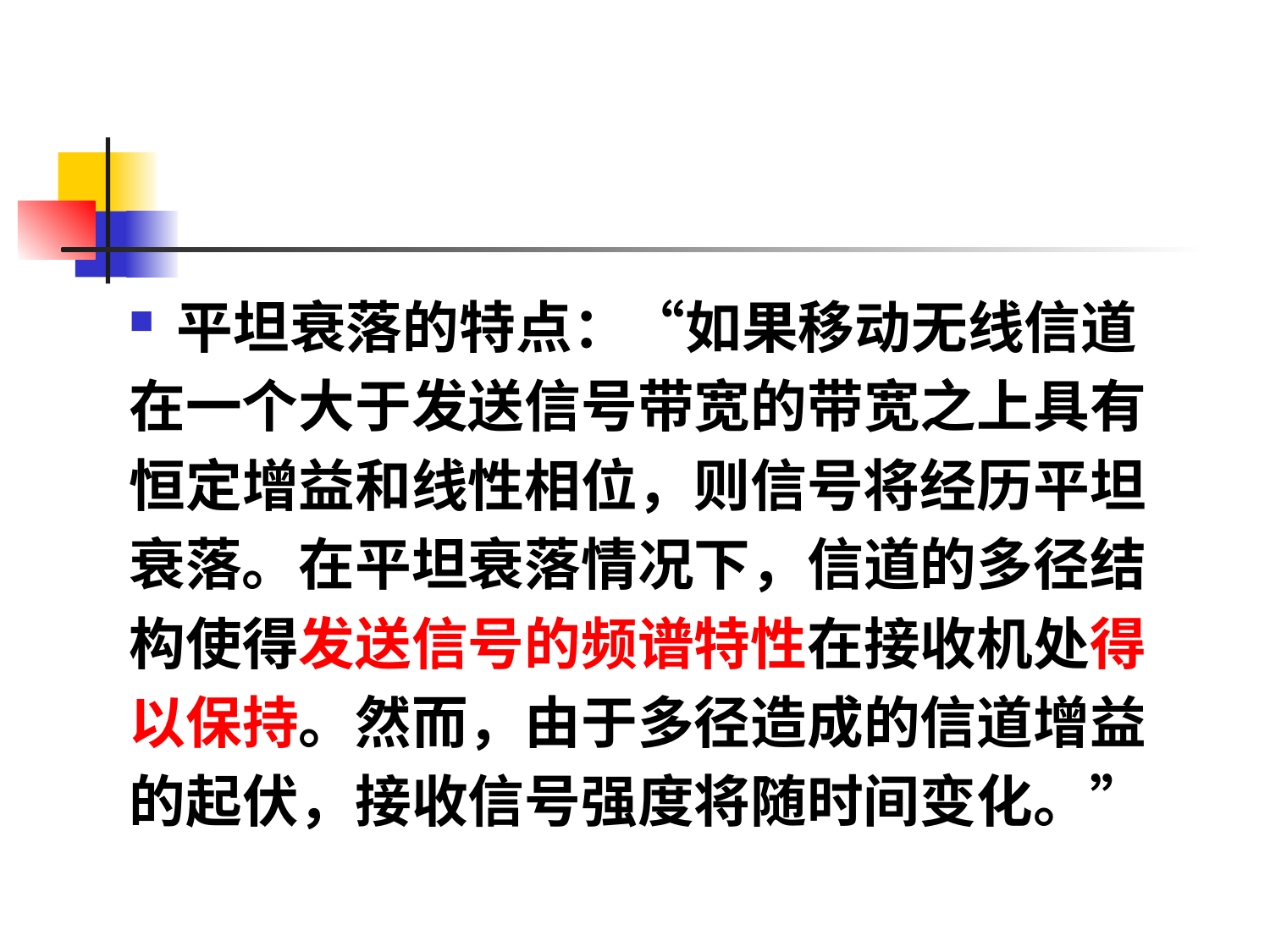

#
平坦衰落的特点：“如果移动无线信道
在一个大于发送信号带宽的带宽之上具有
恒定增益和线性相位，则信号将经历平坦
衰落。在平坦衰落情况下，信道的多径结
构使得发送信号的频谱特性在接收机处得
以保持。然而，由于多径造成的信道增益
的起伏，接收信号强度将随时间变化。”